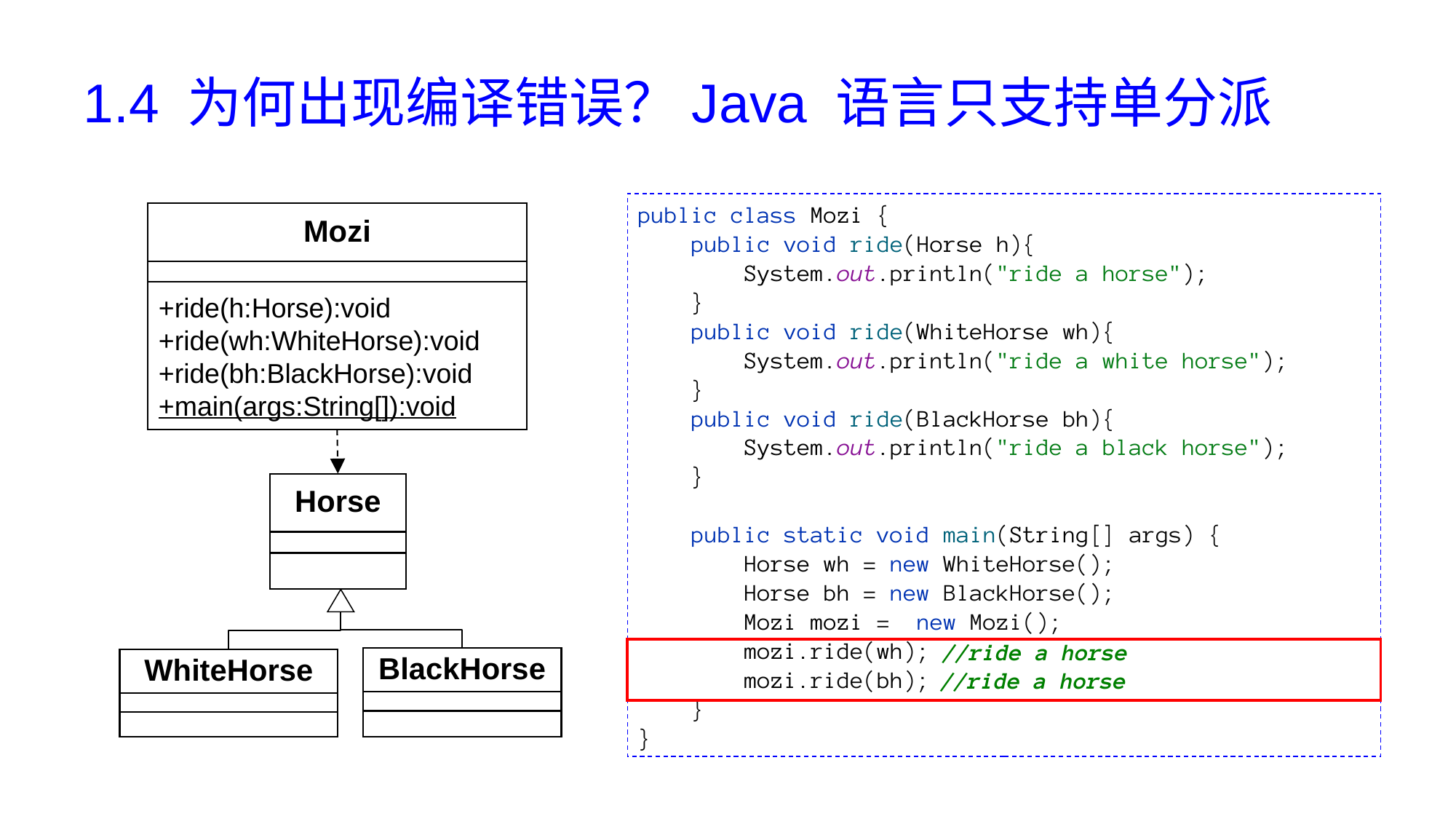

# 1.4 为何出现编译错误？Java 语言只支持单分派
public class Mozi {
    public void ride(Horse h){
        System.out.println("ride a horse");
    }
    public void ride(WhiteHorse wh){
        System.out.println("ride a white horse");
    }
    public void ride(BlackHorse bh){
        System.out.println("ride a black horse");
    }
    public static void main(String[] args) {
        Horse wh = new WhiteHorse();
        Horse bh = new BlackHorse();
        Mozi mozi =  new Mozi();
        mozi.ride(wh);
        mozi.ride(bh);
    }
}
Mozi

+ride(h:Horse):void
+ride(wh:WhiteHorse):void
+ride(bh:BlackHorse):void
+main(args:String[]):void
Horse

//ride a horse

BlackHorse

WhiteHorse

//ride a horse
24